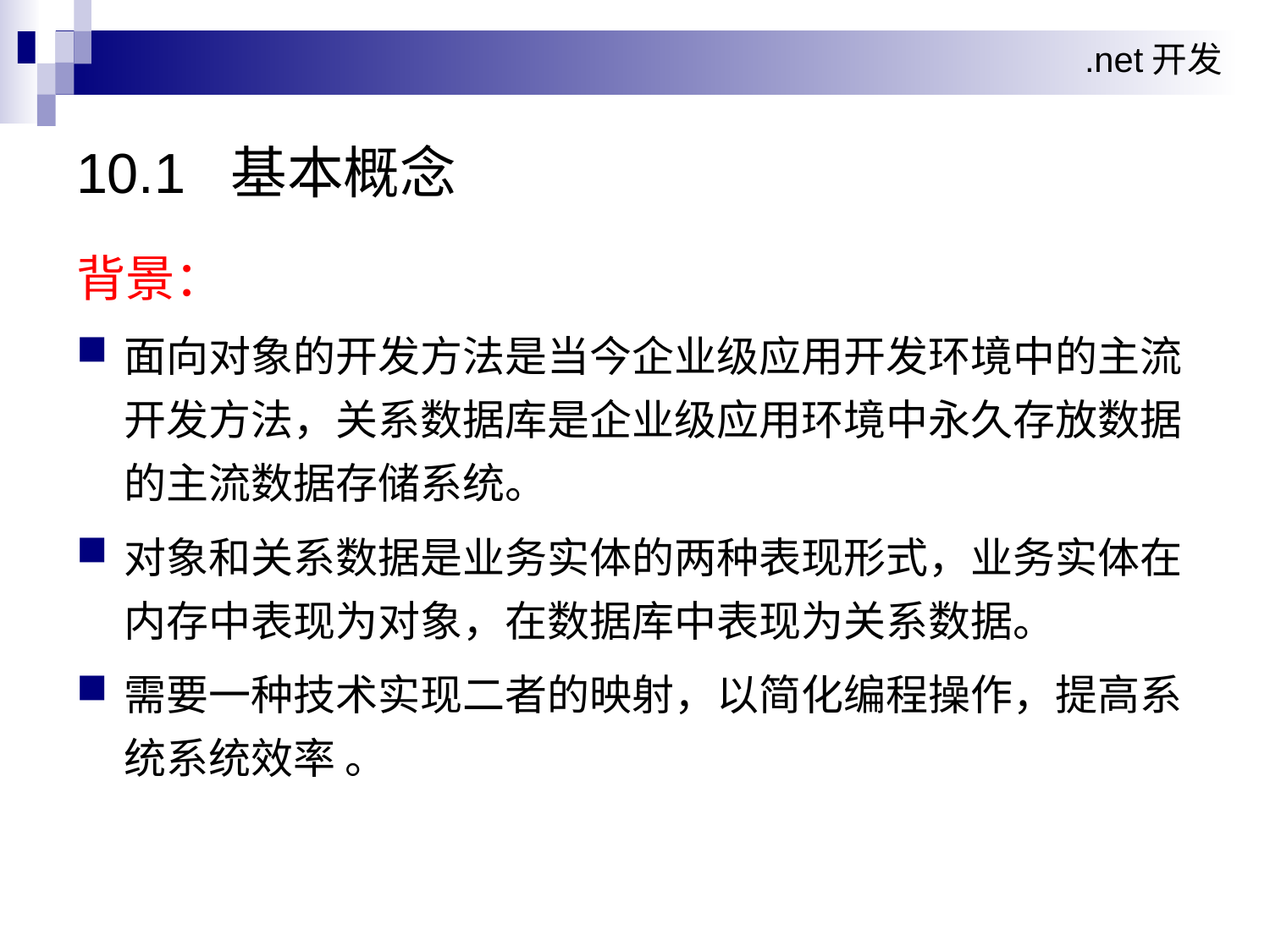

10.1  基本概念
背景：
面向对象的开发方法是当今企业级应用开发环境中的主流开发方法，关系数据库是企业级应用环境中永久存放数据的主流数据存储系统。
对象和关系数据是业务实体的两种表现形式，业务实体在内存中表现为对象，在数据库中表现为关系数据。
需要一种技术实现二者的映射，以简化编程操作，提高系统系统效率 。